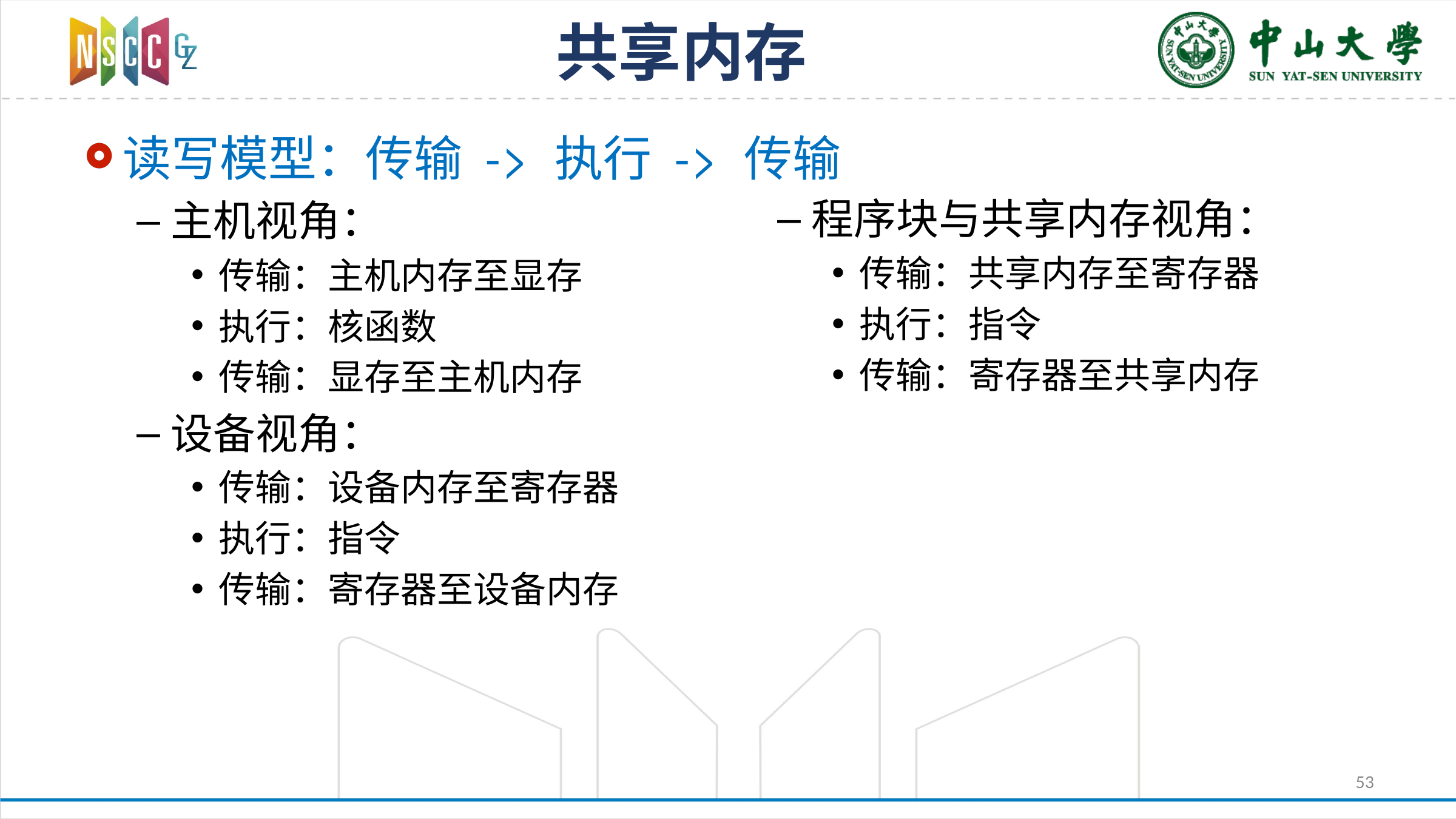

# 共享内存
读写模型：传输 -> 执行 -> 传输
主机视角：
传输：主机内存至显存
执行：核函数
传输：显存至主机内存
设备视角：
传输：设备内存至寄存器
执行：指令
传输：寄存器至设备内存

程序块与共享内存视角：
传输：共享内存至寄存器
执行：指令
传输：寄存器至共享内存

53